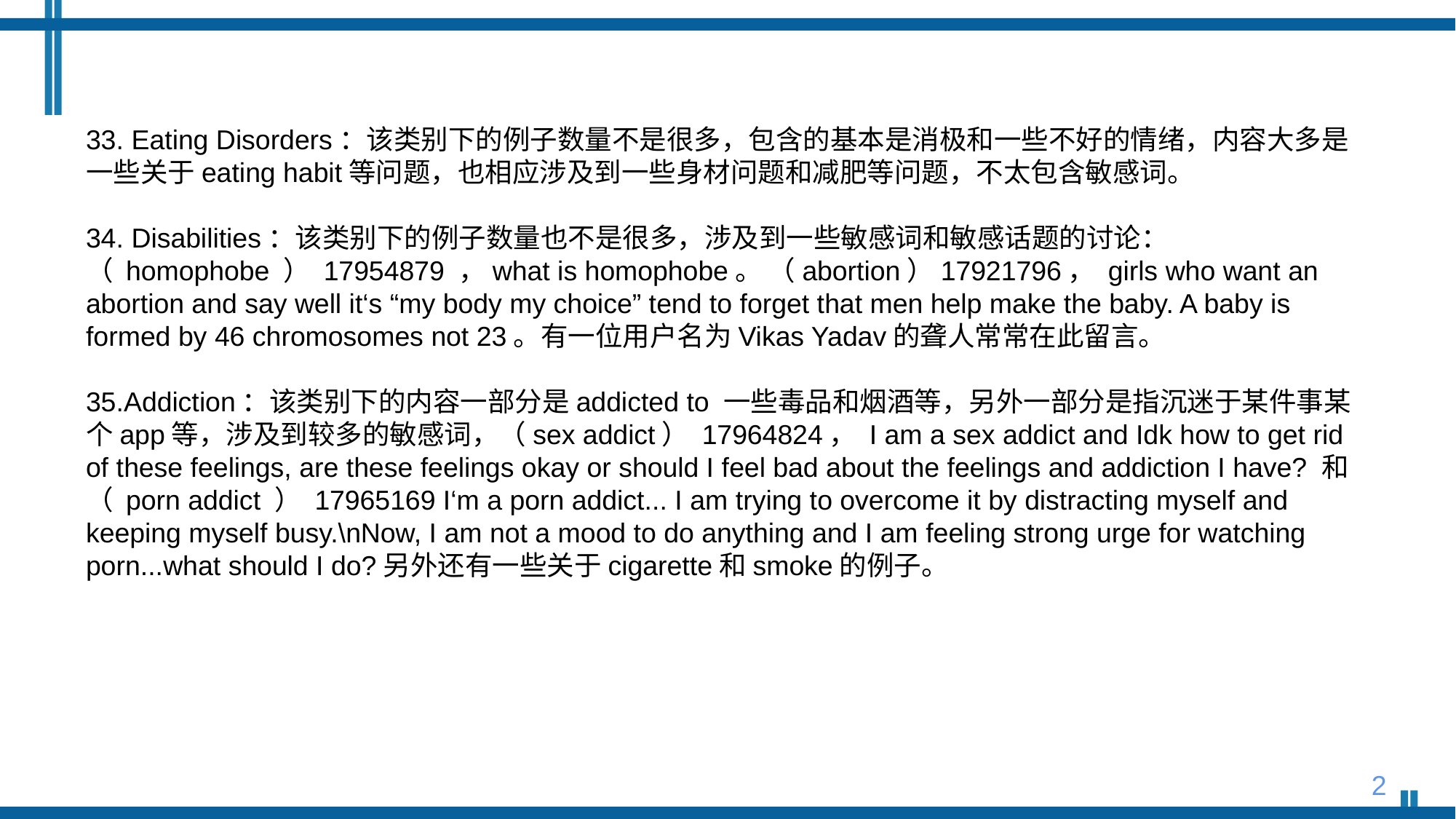

33. Eating Disorders：该类别下的例子数量不是很多，包含的基本是消极和一些不好的情绪，内容大多是一些关于eating habit等问题，也相应涉及到一些身材问题和减肥等问题，不太包含敏感词。

34. Disabilities：该类别下的例子数量也不是很多，涉及到一些敏感词和敏感话题的讨论：（ homophobe ） 17954879 ，what is homophobe。 （abortion）17921796， girls who want an abortion and say well it‘s “my body my choice” tend to forget that men help make the baby. A baby is formed by 46 chromosomes not 23。有一位用户名为Vikas Yadav的聋人常常在此留言。

35.Addiction：该类别下的内容一部分是addicted to 一些毒品和烟酒等，另外一部分是指沉迷于某件事某个app等，涉及到较多的敏感词，（sex addict） 17964824， I am a sex addict and Idk how to get rid of these feelings, are these feelings okay or should I feel bad about the feelings and addiction I have? 和（ porn addict ） 17965169 I‘m a porn addict... I am trying to overcome it by distracting myself and keeping myself busy.\nNow, I am not a mood to do anything and I am feeling strong urge for watching porn...what should I do?另外还有一些关于cigarette和smoke的例子。
2